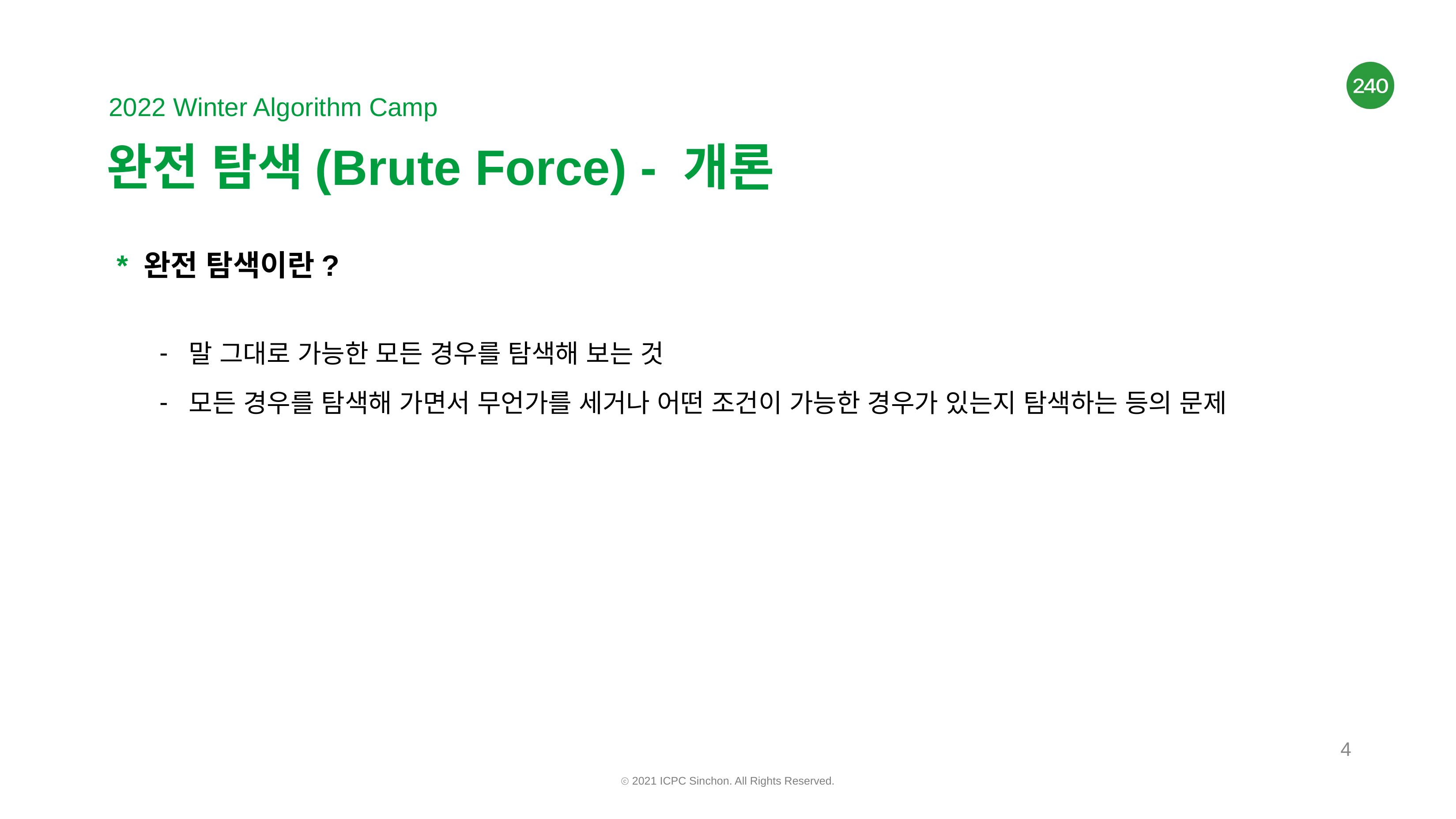

# 완전 탐색(Brute Force) - 개론
* 완전 탐색이란?

말 그대로 가능한 모든 경우를 탐색해 보는 것
모든 경우를 탐색해 가면서 무언가를 세거나 어떤 조건이 가능한 경우가 있는지 탐색하는 등의 문제
4
ⓒ 2021 ICPC Sinchon. All Rights Reserved.